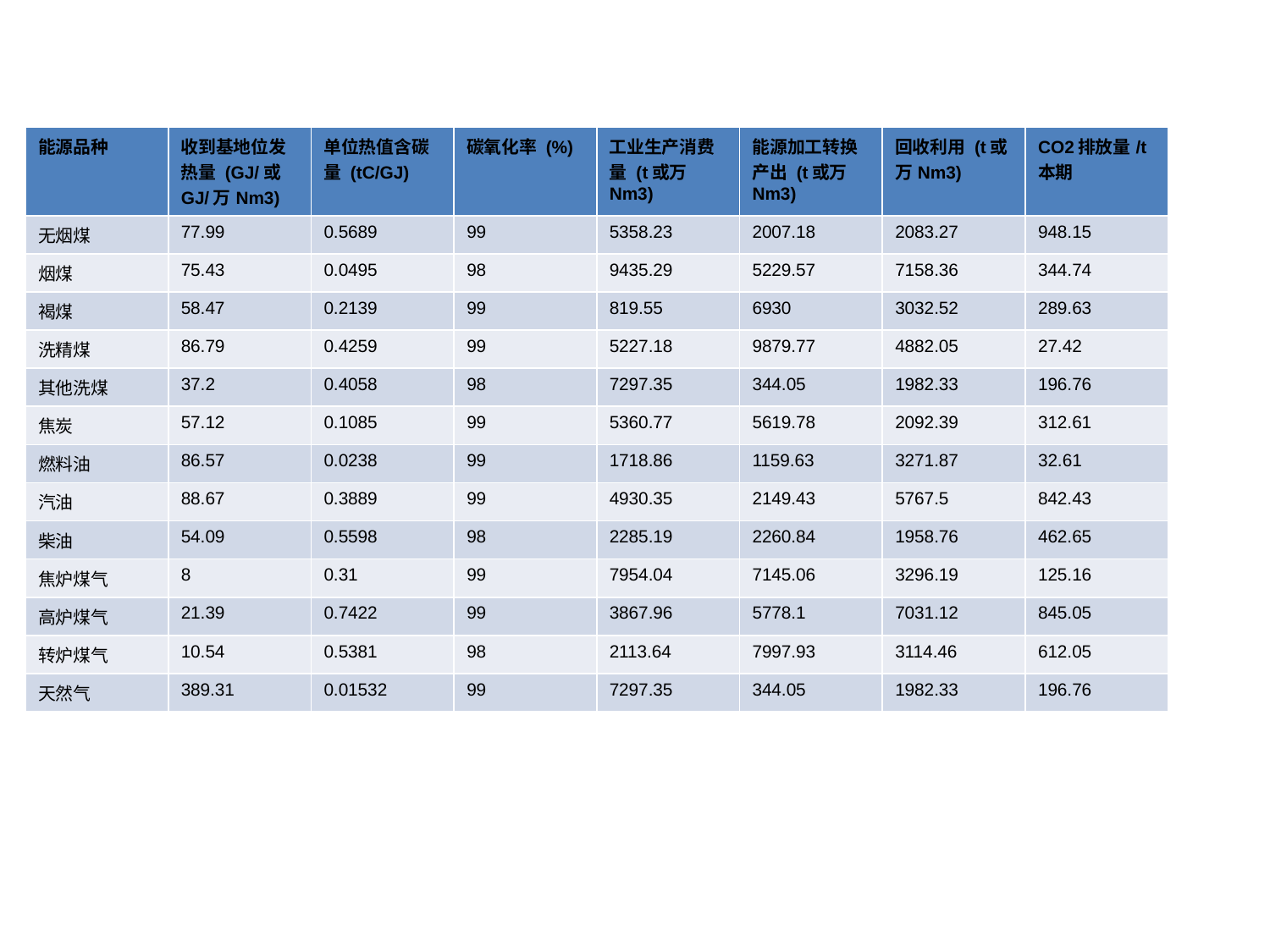

#
| 能源品种 | 收到基地位发热量 (GJ/或GJ/万Nm3) | 单位热值含碳量 (tC/GJ) | 碳氧化率 (%) | 工业生产消费量 (t或万Nm3) | 能源加工转换产出 (t或万Nm3) | 回收利用 (t或万Nm3) | CO2排放量/t 本期 |
| --- | --- | --- | --- | --- | --- | --- | --- |
| 无烟煤 | 77.99 | 0.5689 | 99 | 5358.23 | 2007.18 | 2083.27 | 948.15 |
| 烟煤 | 75.43 | 0.0495 | 98 | 9435.29 | 5229.57 | 7158.36 | 344.74 |
| 褐煤 | 58.47 | 0.2139 | 99 | 819.55 | 6930 | 3032.52 | 289.63 |
| 洗精煤 | 86.79 | 0.4259 | 99 | 5227.18 | 9879.77 | 4882.05 | 27.42 |
| 其他洗煤 | 37.2 | 0.4058 | 98 | 7297.35 | 344.05 | 1982.33 | 196.76 |
| 焦炭 | 57.12 | 0.1085 | 99 | 5360.77 | 5619.78 | 2092.39 | 312.61 |
| 燃料油 | 86.57 | 0.0238 | 99 | 1718.86 | 1159.63 | 3271.87 | 32.61 |
| 汽油 | 88.67 | 0.3889 | 99 | 4930.35 | 2149.43 | 5767.5 | 842.43 |
| 柴油 | 54.09 | 0.5598 | 98 | 2285.19 | 2260.84 | 1958.76 | 462.65 |
| 焦炉煤气 | 8 | 0.31 | 99 | 7954.04 | 7145.06 | 3296.19 | 125.16 |
| 高炉煤气 | 21.39 | 0.7422 | 99 | 3867.96 | 5778.1 | 7031.12 | 845.05 |
| 转炉煤气 | 10.54 | 0.5381 | 98 | 2113.64 | 7997.93 | 3114.46 | 612.05 |
| 天然气 | 389.31 | 0.01532 | 99 | 7297.35 | 344.05 | 1982.33 | 196.76 |